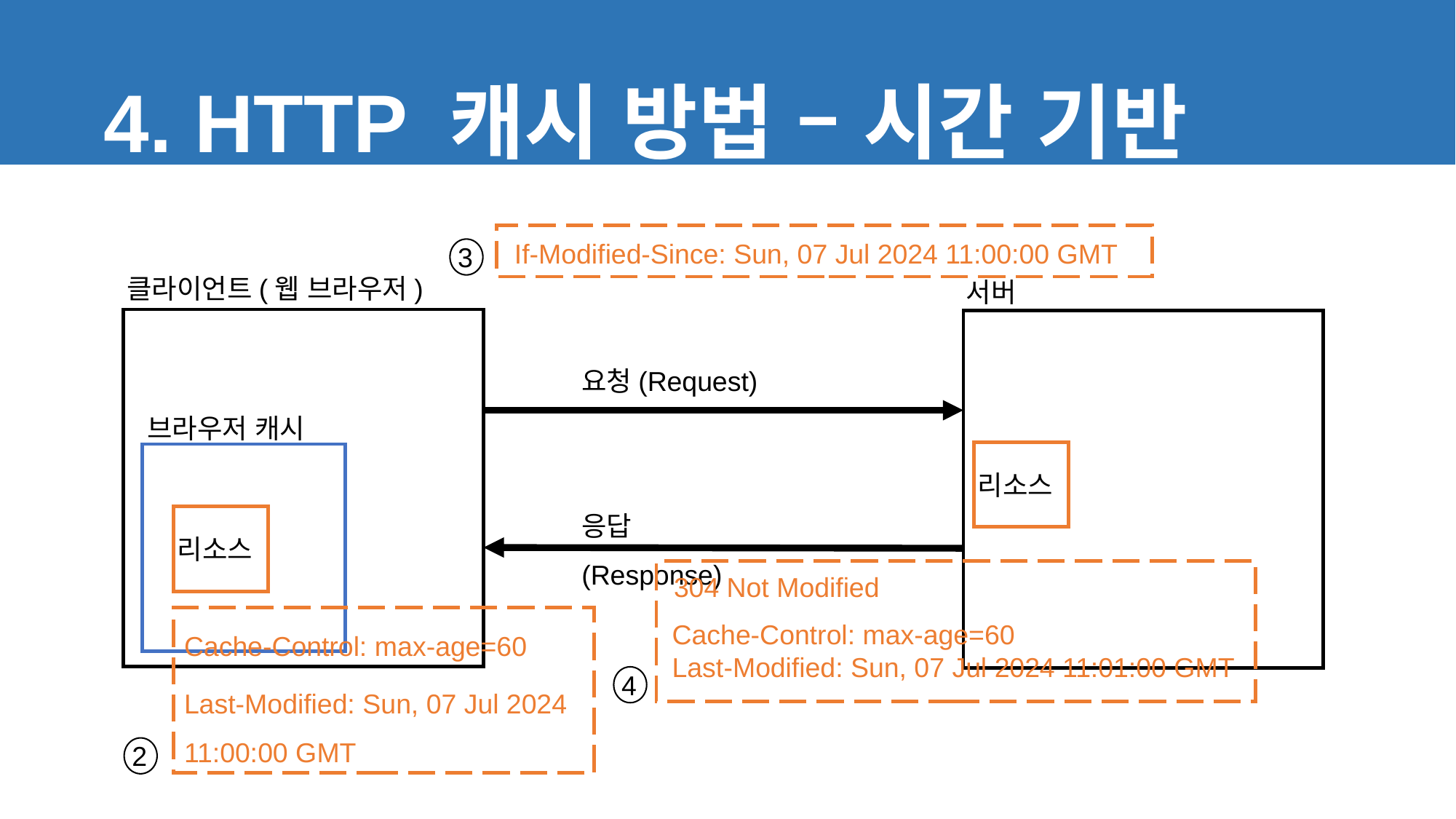

4. HTTP 캐시 방법 – 시간 기반

If-Modified-Since: Sun, 07 Jul 2024 11:00:00 GMT

3

클라이언트(웹 브라우저)
서버

요청(Request)
브라우저 캐시

리소스

응답(Response)

리소스

304 Not Modified
Cache-Control: max-age=60

Cache-Control: max-age=60
Last-Modified: Sun, 07 Jul 2024 11:01:00 GMT

4

Last-Modified: Sun, 07 Jul 2024 11:00:00 GMT
2